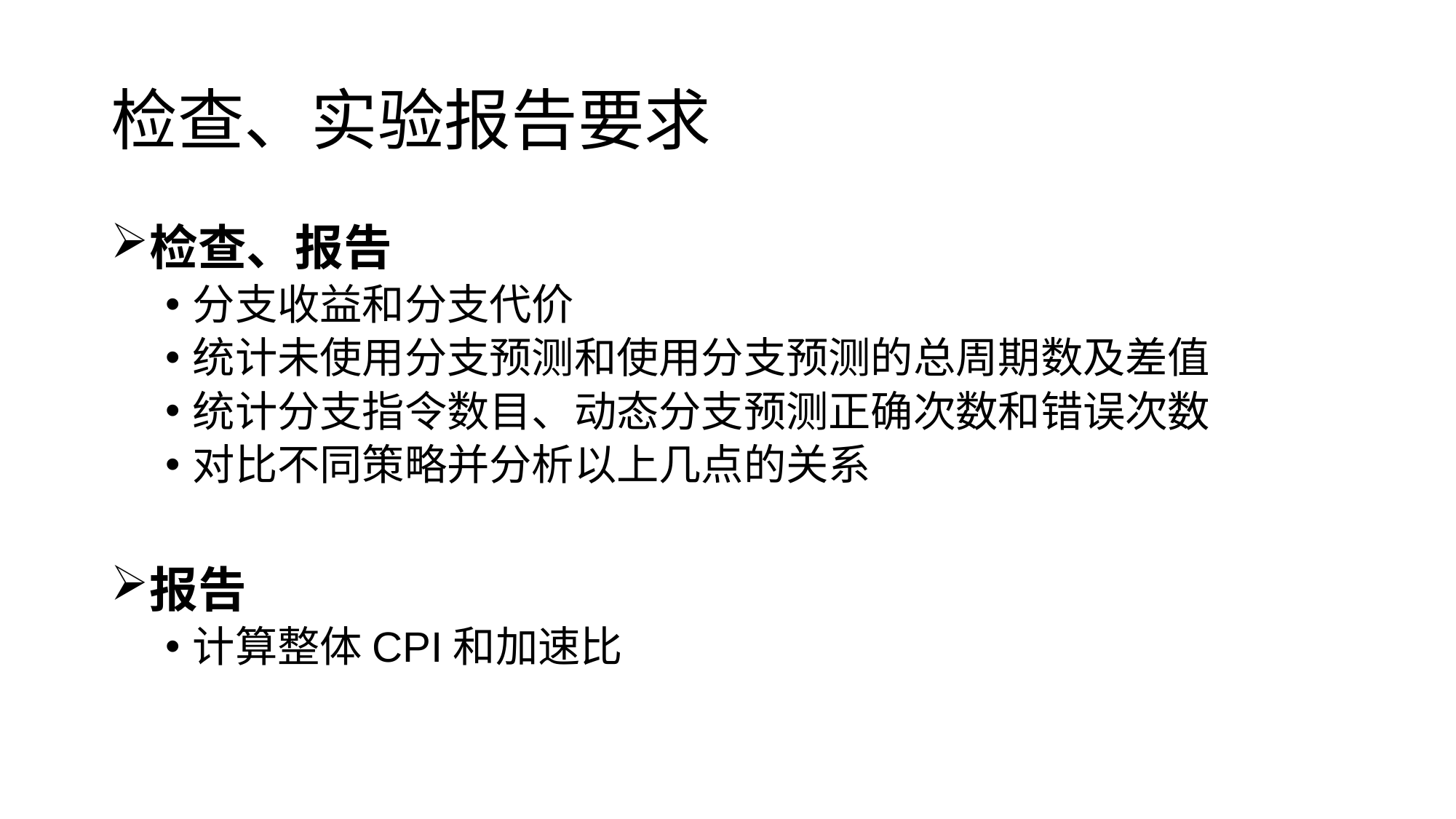

# 检查、实验报告要求
检查、报告
分支收益和分支代价
统计未使用分支预测和使用分支预测的总周期数及差值
统计分支指令数目、动态分支预测正确次数和错误次数
对比不同策略并分析以上几点的关系

报告
计算整体CPI和加速比